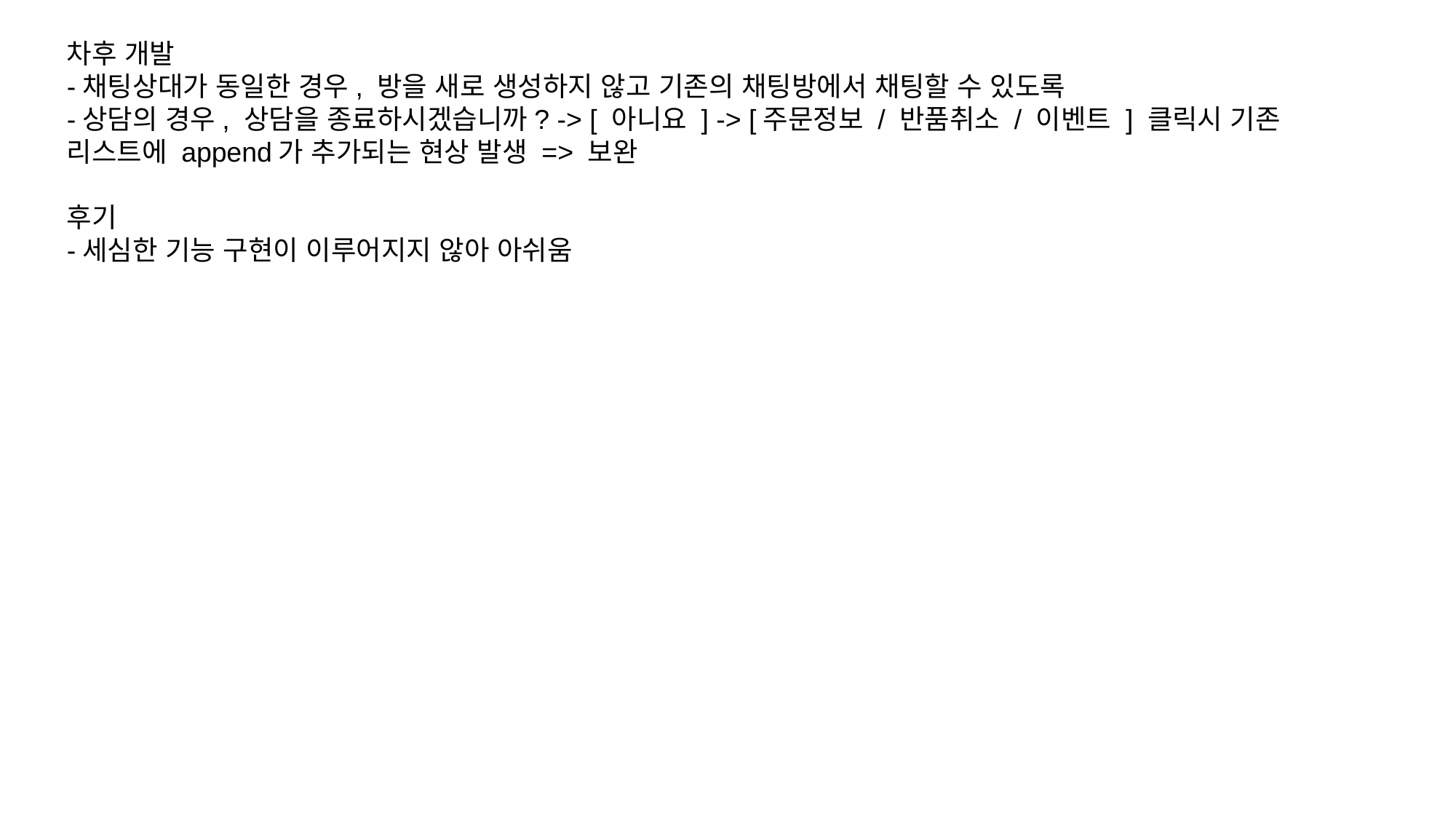

차후 개발
-채팅상대가 동일한 경우, 방을 새로 생성하지 않고 기존의 채팅방에서 채팅할 수 있도록
-상담의 경우, 상담을 종료하시겠습니까? -> [ 아니요 ] -> [주문정보 / 반품취소 / 이벤트 ] 클릭시 기존 리스트에 append가 추가되는 현상 발생 => 보완

후기
-세심한 기능 구현이 이루어지지 않아 아쉬움